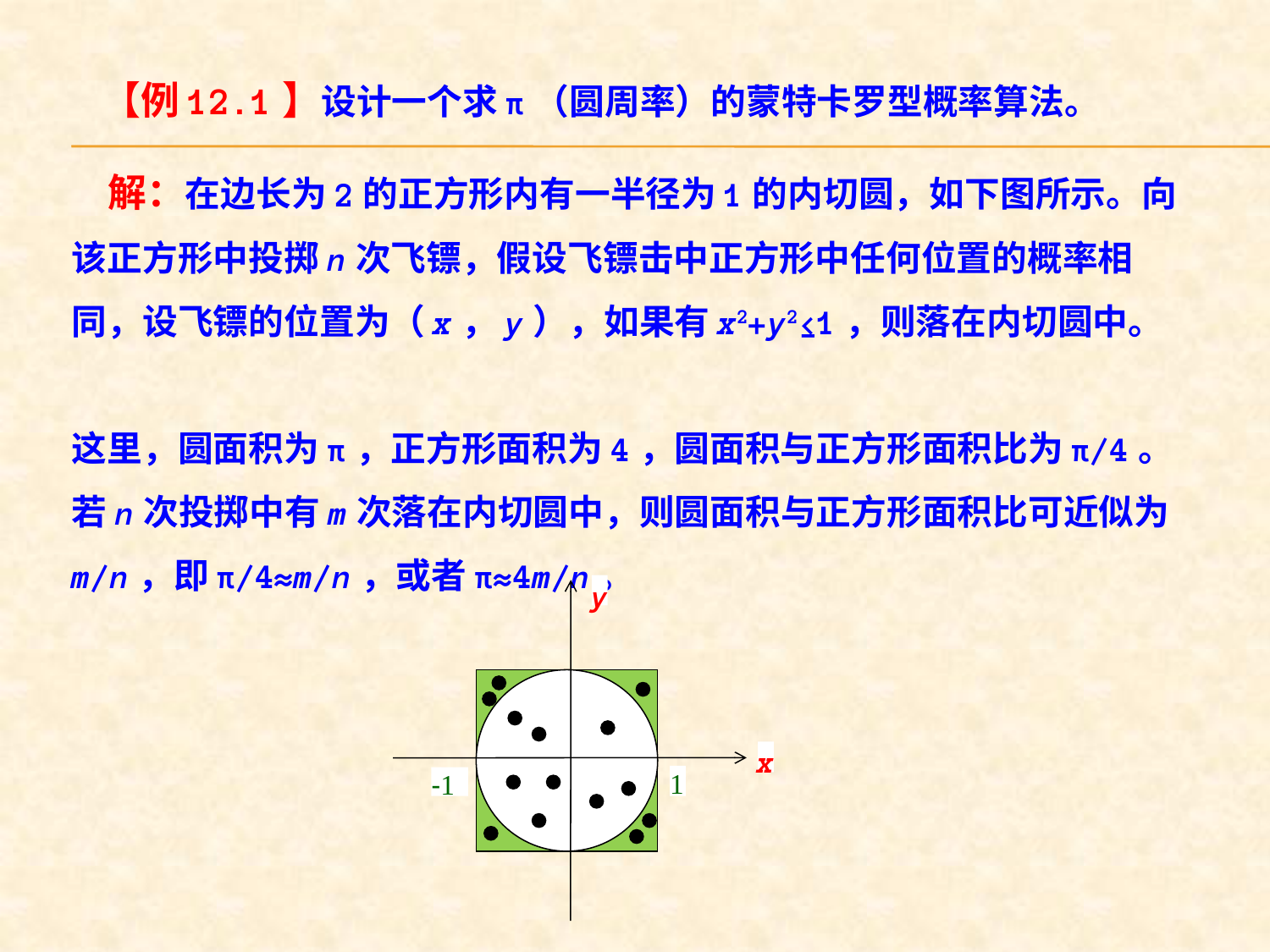

【例12.1】设计一个求π（圆周率）的蒙特卡罗型概率算法。
   解：在边长为2的正方形内有一半径为1的内切圆，如下图所示。向该正方形中投掷n次飞镖，假设飞镖击中正方形中任何位置的概率相同，设飞镖的位置为（x，y），如果有x2+y2≤1，则落在内切圆中。
    这里，圆面积为π，正方形面积为4，圆面积与正方形面积比为π/4。若n次投掷中有m次落在内切圆中，则圆面积与正方形面积比可近似为m/n，即π/4≈m/n，或者π≈4m/n。

y

x

1
-1